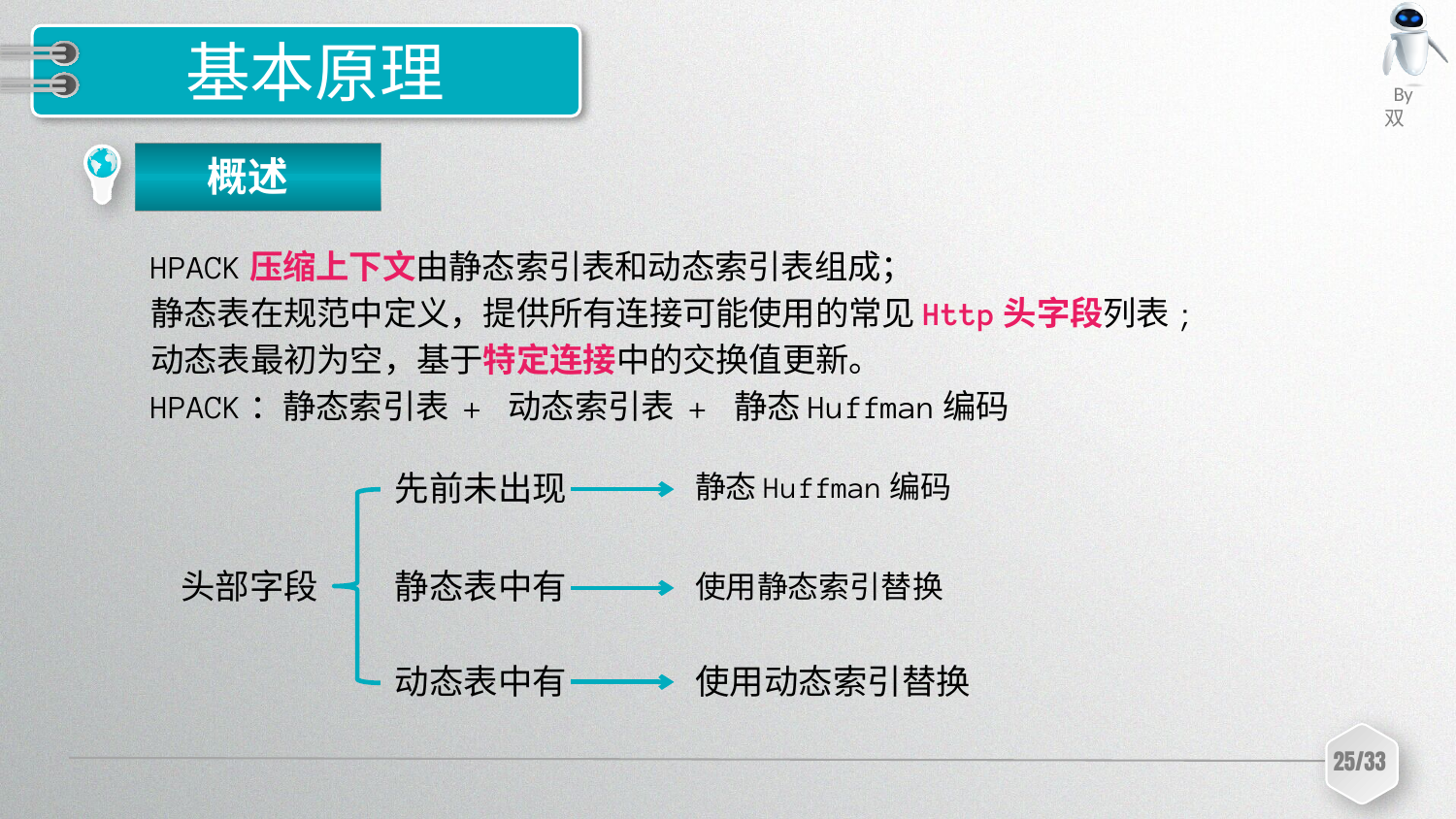

# 基本原理

概述

HPACK压缩上下文由静态索引表和动态索引表组成；
静态表在规范中定义，提供所有连接可能使用的常见Http头字段列表;
动态表最初为空，基于特定连接中的交换值更新。
HPACK：静态索引表 + 动态索引表 + 静态Huffman编码
先前未出现
静态Huffman编码

头部字段
静态表中有
使用静态索引替换
动态表中有
使用动态索引替换